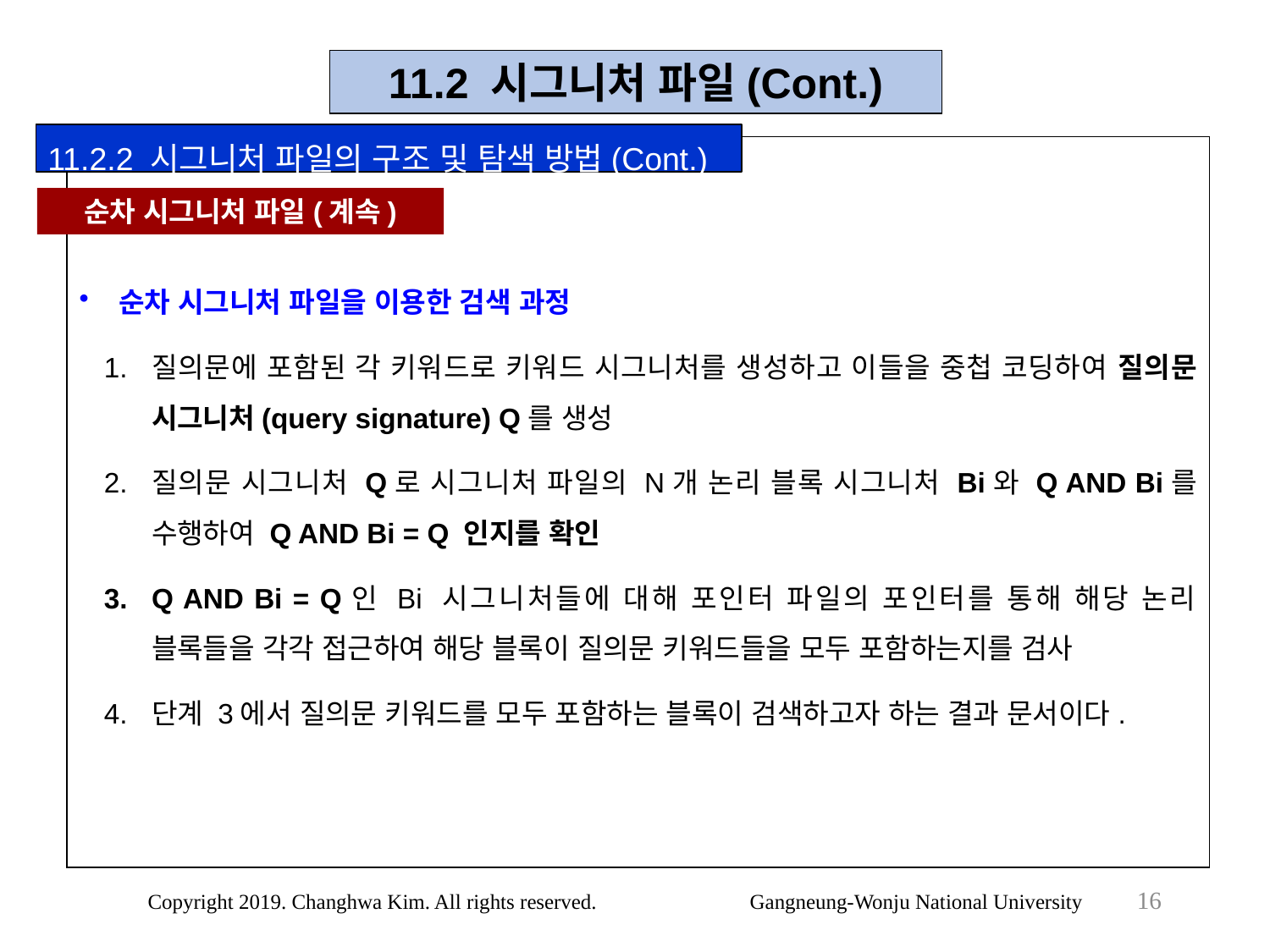

11.2 시그니처 파일(Cont.)
11.2.2 시그니처 파일의 구조 및 탐색 방법(Cont.)

순차 시그니처 파일을 이용한 검색 과정
질의문에 포함된 각 키워드로 키워드 시그니처를 생성하고 이들을 중첩 코딩하여 질의문 시그니처(query signature) Q를 생성
질의문 시그니처 Q로 시그니처 파일의 N개 논리 블록 시그니처 Bi와 Q AND Bi를 수행하여 Q AND Bi = Q 인지를 확인
Q AND Bi = Q인 Bi 시그니처들에 대해 포인터 파일의 포인터를 통해 해당 논리 블록들을 각각 접근하여 해당 블록이 질의문 키워드들을 모두 포함하는지를 검사
단계 3에서 질의문 키워드를 모두 포함하는 블록이 검색하고자 하는 결과 문서이다.

순차 시그니처 파일(계속)
16
Copyright 2019. Changhwa Kim. All rights reserved.                             Gangneung-Wonju National University